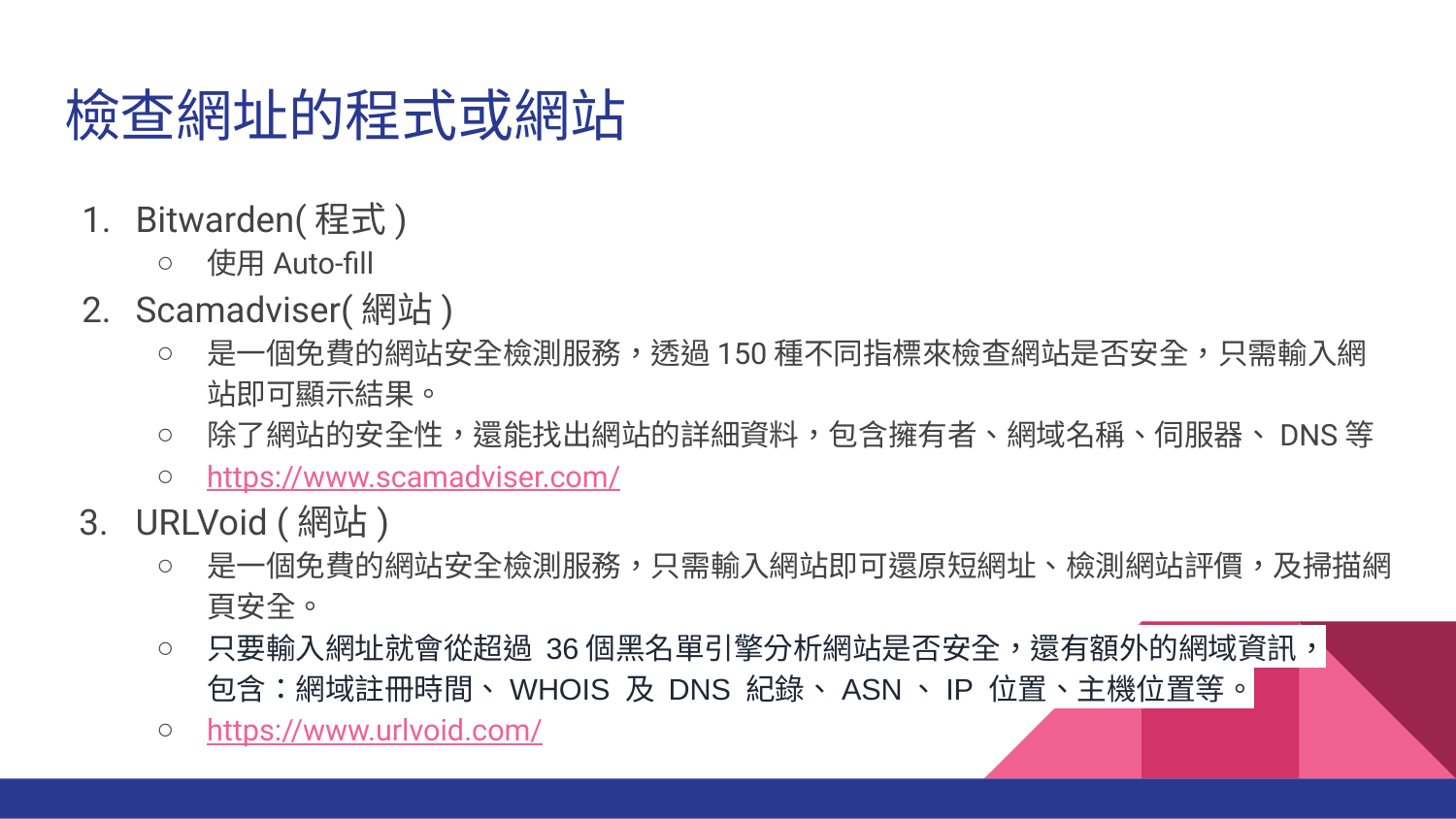

# 檢查網址的程式或網站
Bitwarden(程式)
使用Auto-fill
Scamadviser(網站)
是一個免費的網站安全檢測服務，透過150種不同指標來檢查網站是否安全，只需輸入網站即可顯示結果。
除了網站的安全性，還能找出網站的詳細資料，包含擁有者、網域名稱、伺服器、DNS等
https://www.scamadviser.com/
URLVoid (網站)
是一個免費的網站安全檢測服務，只需輸入網站即可還原短網址、檢測網站評價，及掃描網頁安全。
只要輸入網址就會從超過 36個黑名單引擎分析網站是否安全，還有額外的網域資訊，
包含：網域註冊時間、WHOIS 及 DNS 紀錄、ASN、IP 位置、主機位置等。
https://www.urlvoid.com/